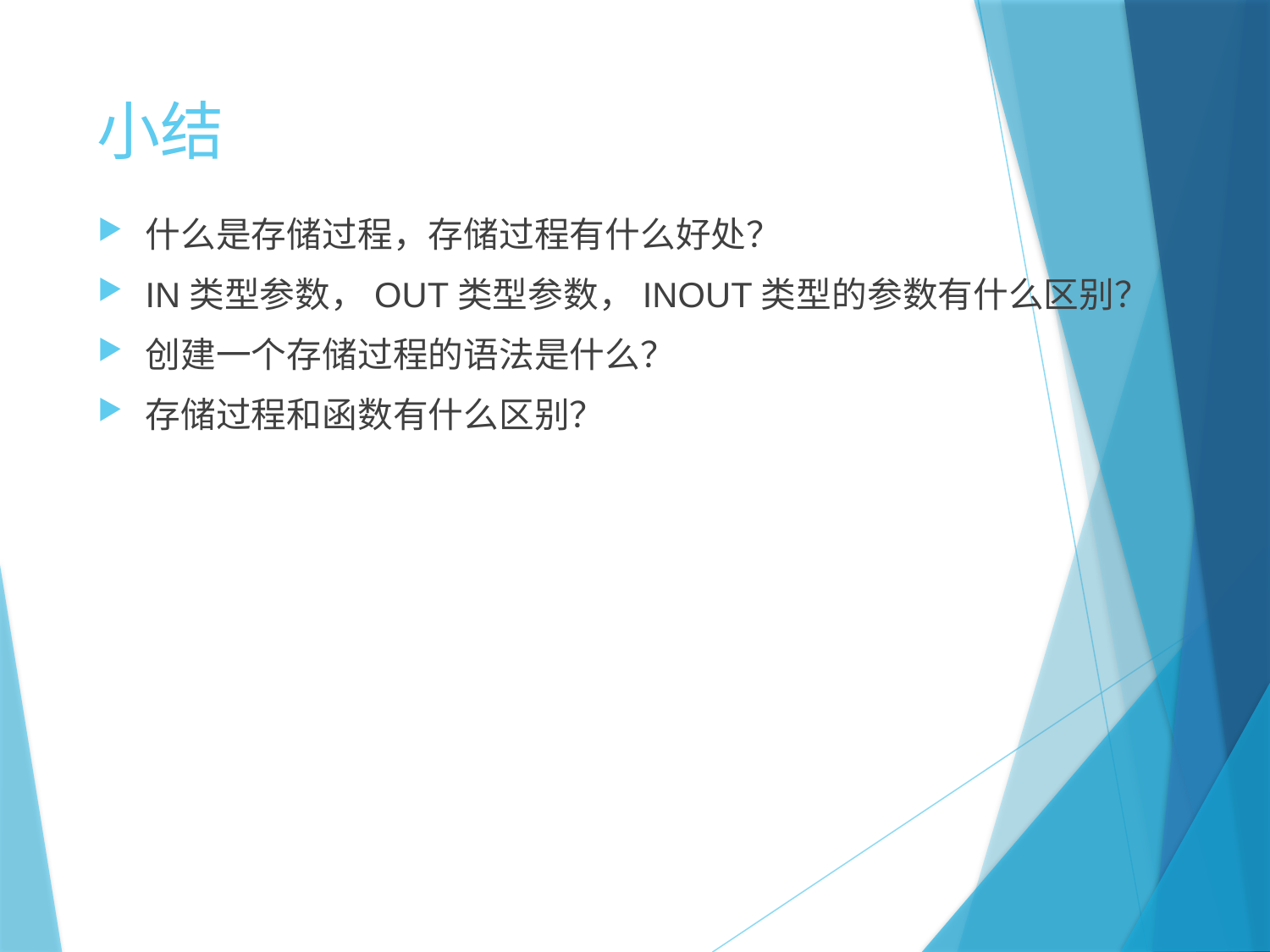

# 小结
什么是存储过程，存储过程有什么好处？
IN类型参数，OUT类型参数，INOUT类型的参数有什么区别？
创建一个存储过程的语法是什么？
存储过程和函数有什么区别？